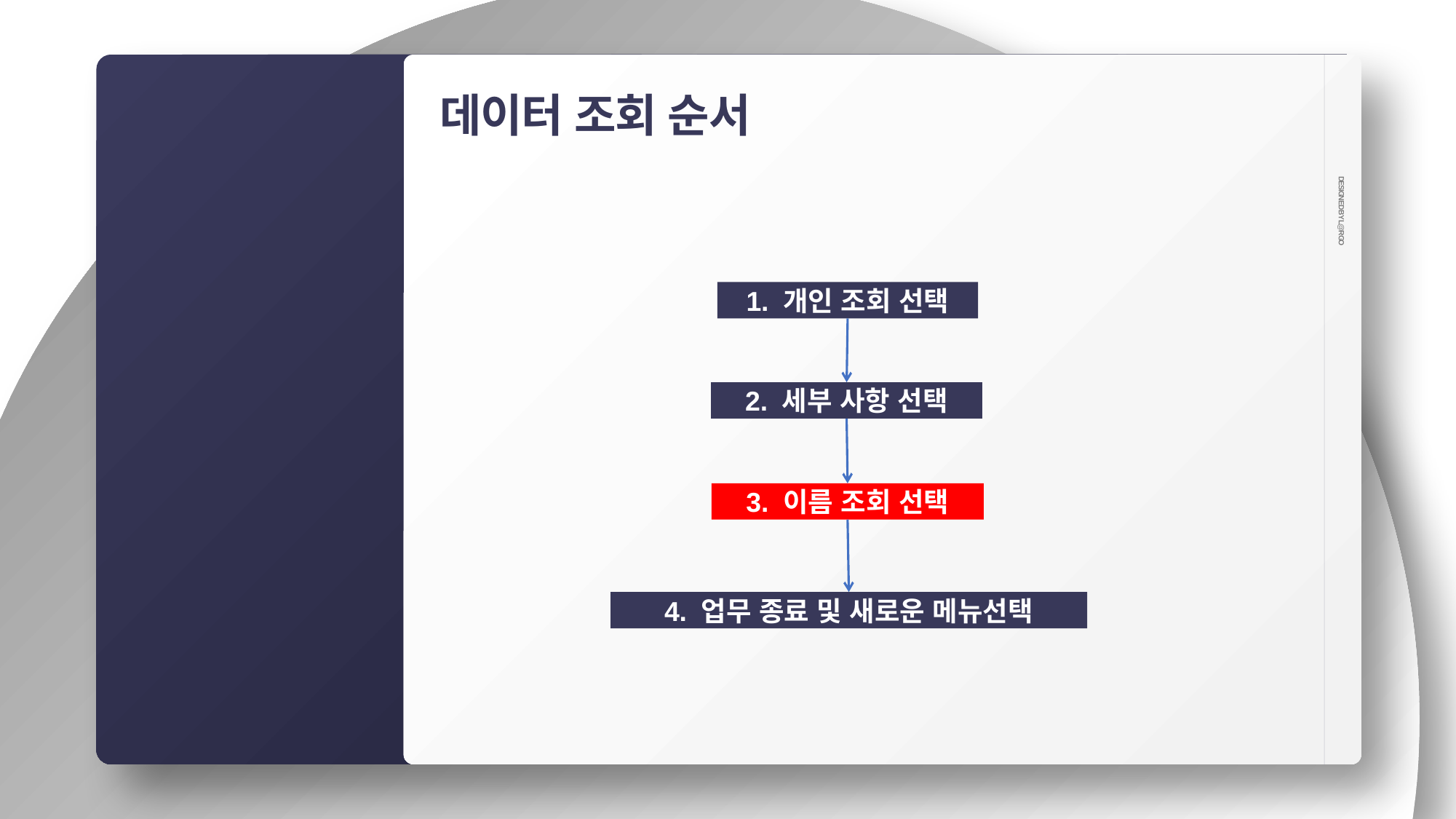

데이터 조회 순서
1. 개인 조회 선택
사용자
데이터 조회
2. 세부 사항 선택
DESIGNED BY L@RGO
3. 이름 조회 선택
4. 업무 종료 및 새로운 메뉴선택